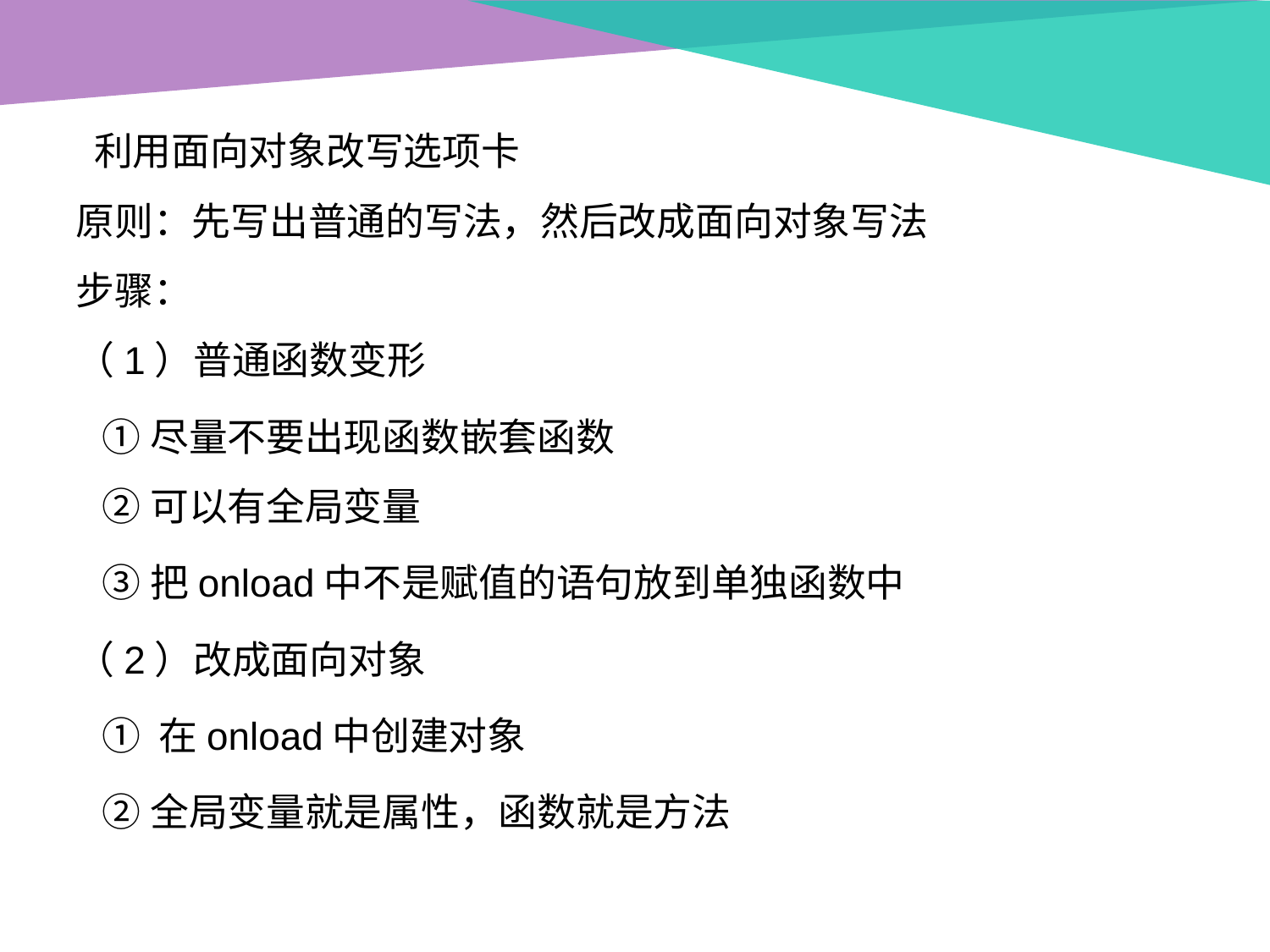

利用面向对象改写选项卡
原则：先写出普通的写法，然后改成面向对象写法
步骤：
（1）普通函数变形
   ①尽量不要出现函数嵌套函数
   ②可以有全局变量
   ③把onload中不是赋值的语句放到单独函数中
（2）改成面向对象
   ① 在onload中创建对象
   ②全局变量就是属性，函数就是方法